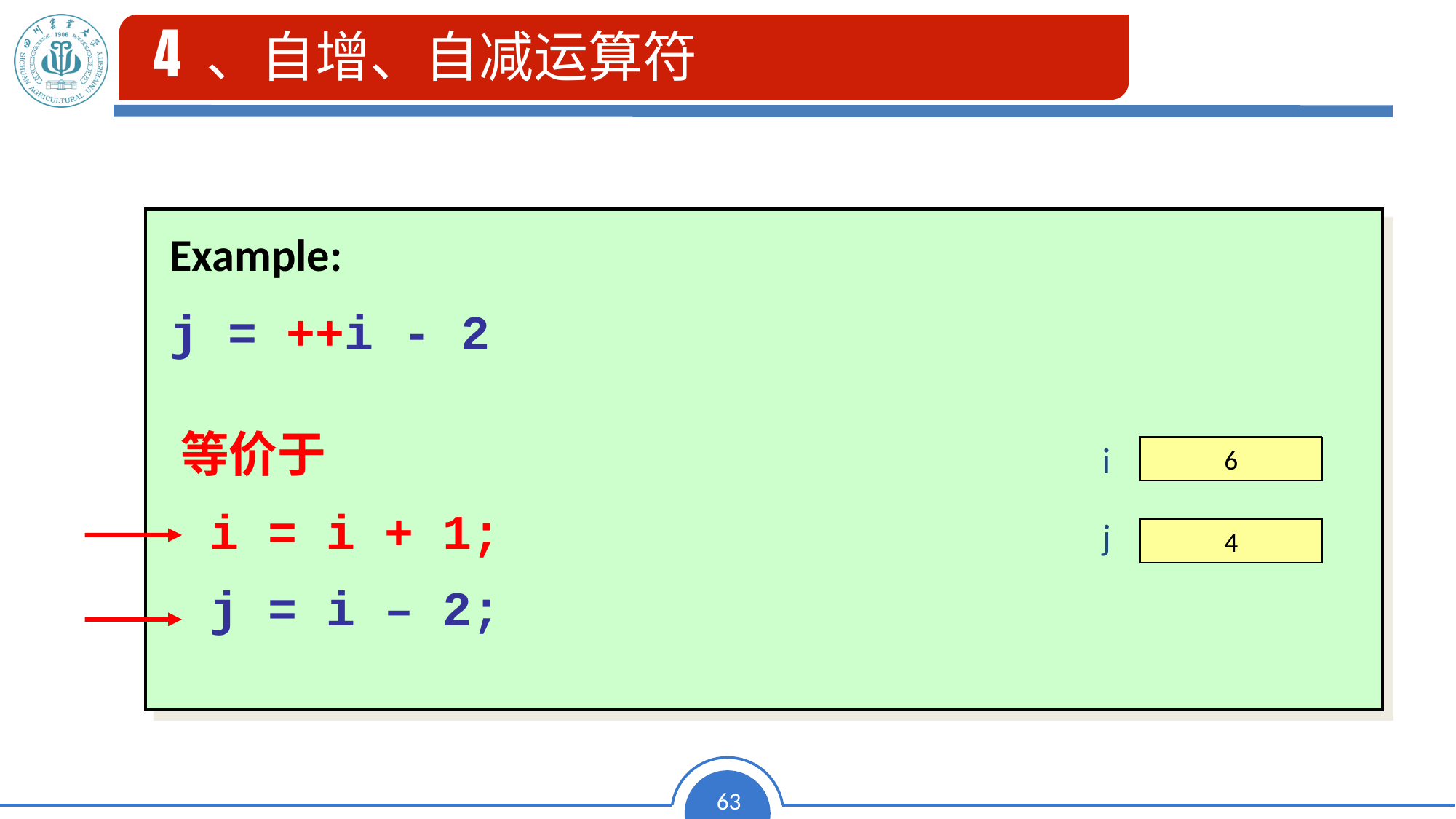

4 、自增、自减运算符
Example:
j = ++i - 2
等价于
 i = i + 1;
 j = i – 2;
i
5
6
j
??
4